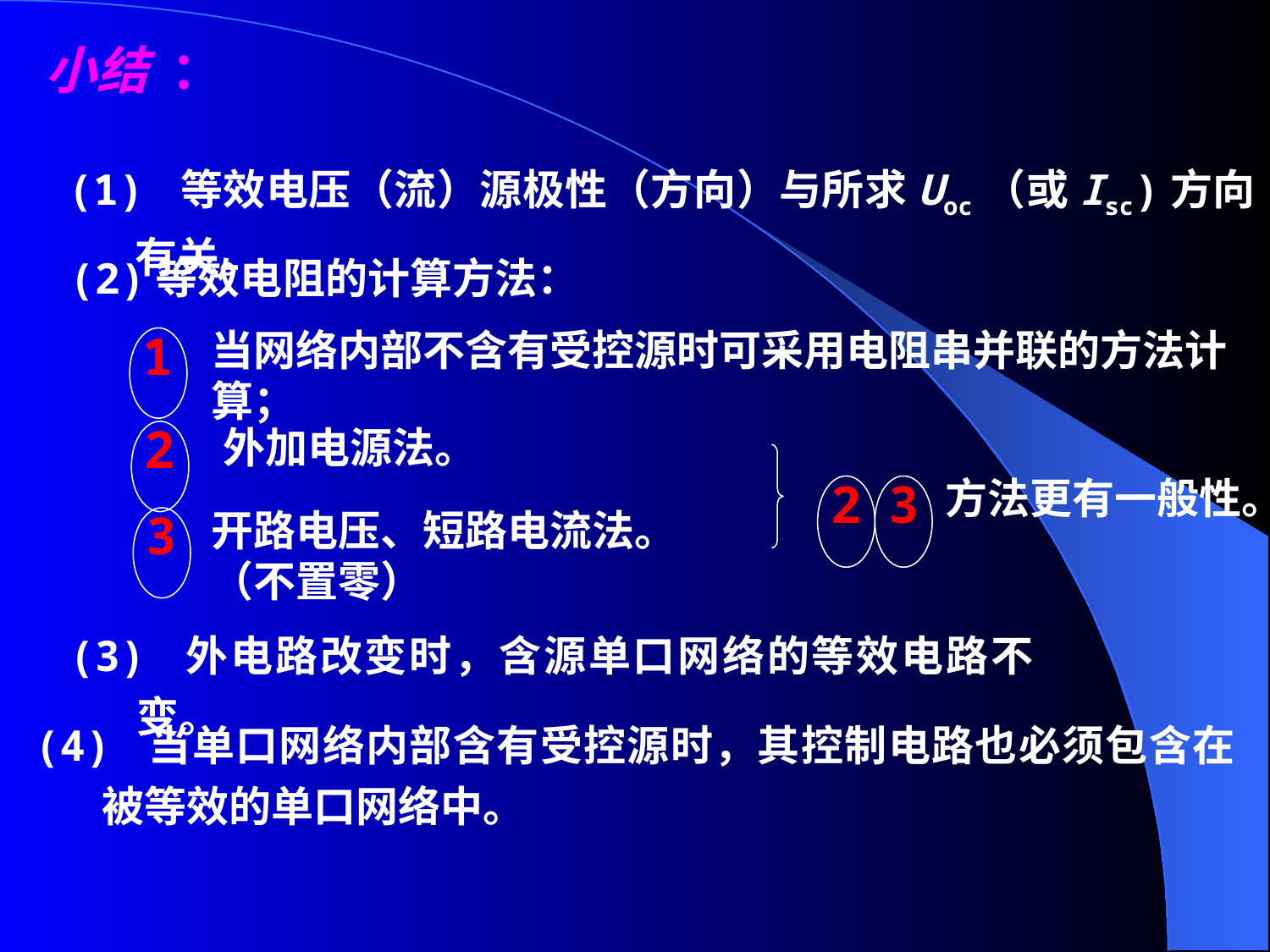

小结  ：
(1) 等效电压（流）源极性（方向）与所求Uoc（或Isc)方向有关。
(2)等效电阻的计算方法：
1

当网络内部不含有受控源时可采用电阻串并联的方法计算；
2

外加电源法。

2

3

方法更有一般性。
3

开路电压、短路电流法。（不置零）
(3) 外电路改变时，含源单口网络的等效电路不变。
(4) 当单口网络内部含有受控源时，其控制电路也必须包含在被等效的单口网络中。